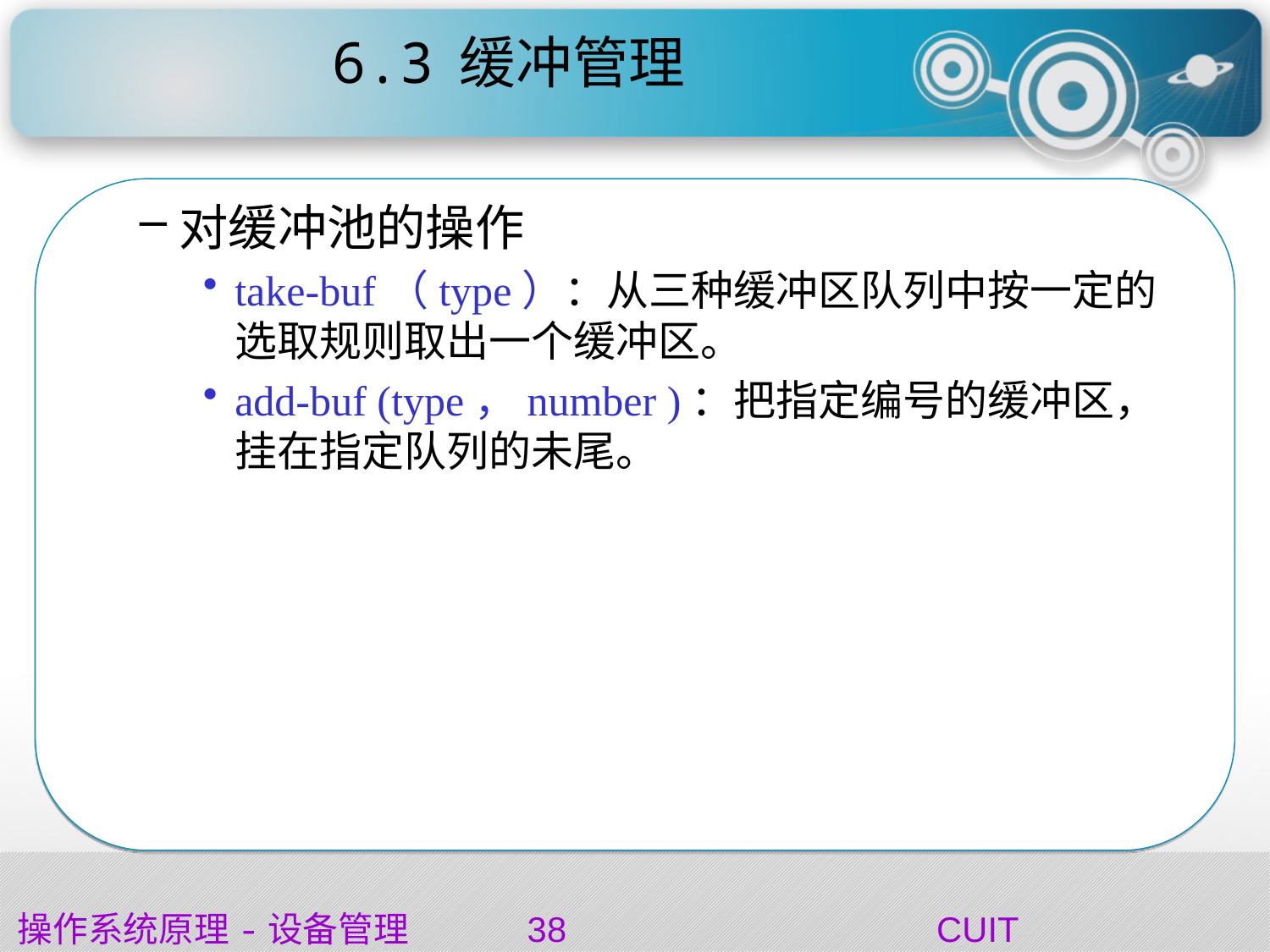

# 6.3	缓冲管理
对缓冲池的操作
take-buf（type）：从三种缓冲区队列中按一定的选取规则取出一个缓冲区。
add-buf (type，number )：把指定编号的缓冲区，挂在指定队列的未尾。